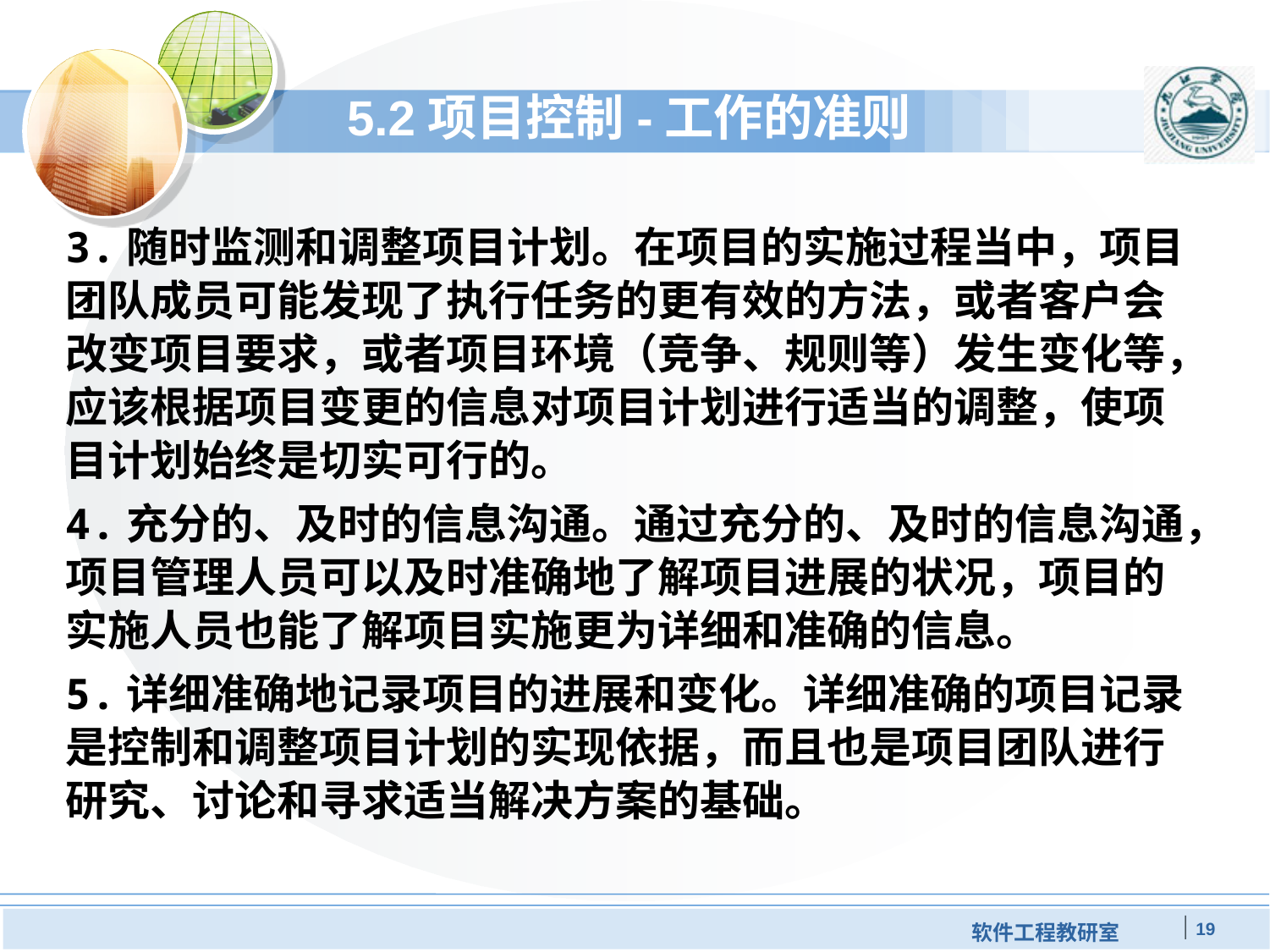

# 5.2项目控制-工作的准则
3.随时监测和调整项目计划。在项目的实施过程当中，项目团队成员可能发现了执行任务的更有效的方法，或者客户会改变项目要求，或者项目环境（竞争、规则等）发生变化等，应该根据项目变更的信息对项目计划进行适当的调整，使项目计划始终是切实可行的。
4.充分的、及时的信息沟通。通过充分的、及时的信息沟通，项目管理人员可以及时准确地了解项目进展的状况，项目的实施人员也能了解项目实施更为详细和准确的信息。
5.详细准确地记录项目的进展和变化。详细准确的项目记录是控制和调整项目计划的实现依据，而且也是项目团队进行研究、讨论和寻求适当解决方案的基础。